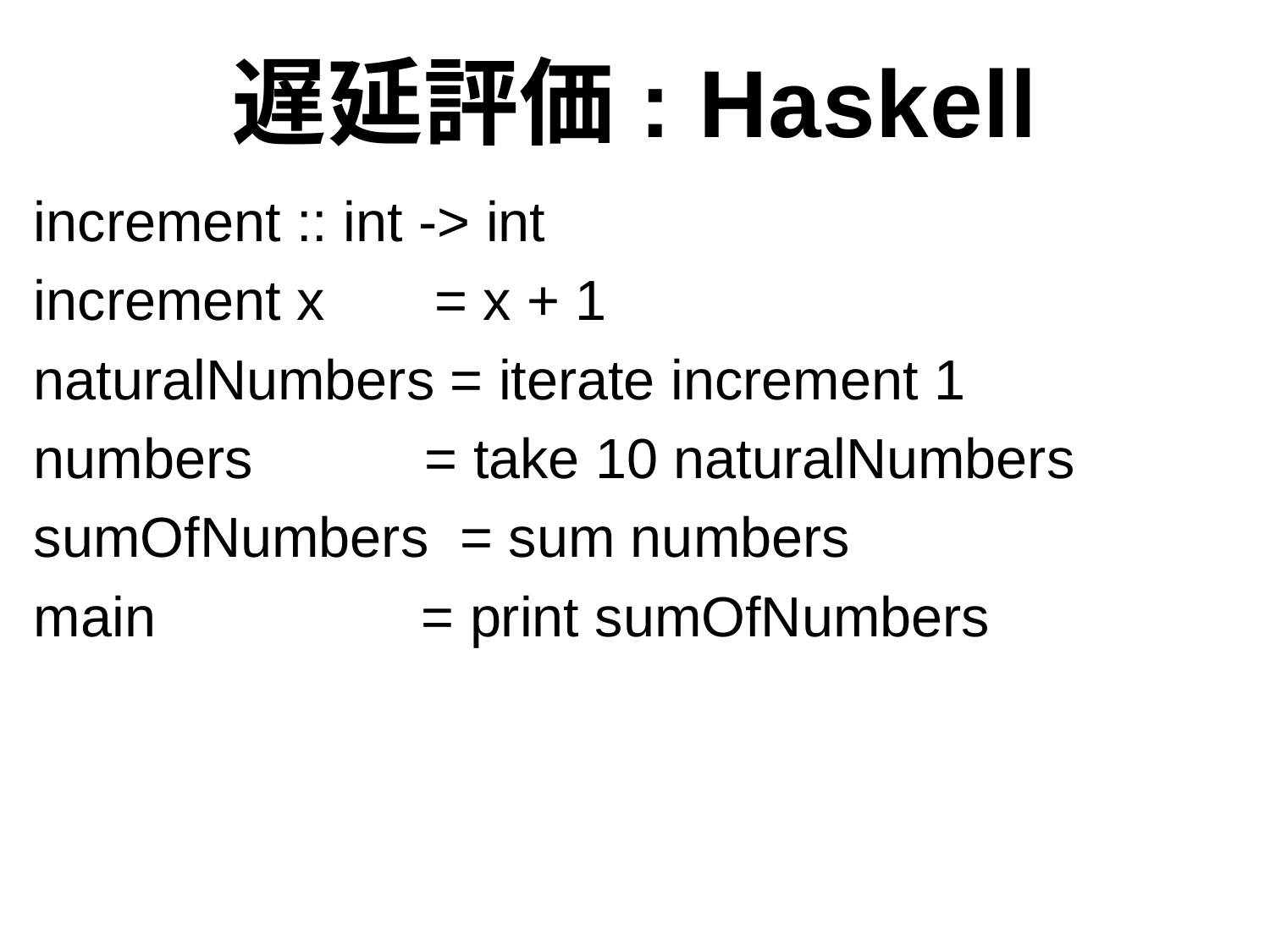

# 遅延評価: Haskell
increment :: int -> int
increment x       = x + 1
naturalNumbers = iterate increment 1
numbers           = take 10 naturalNumbers
sumOfNumbers  = sum numbers
main                 = print sumOfNumbers